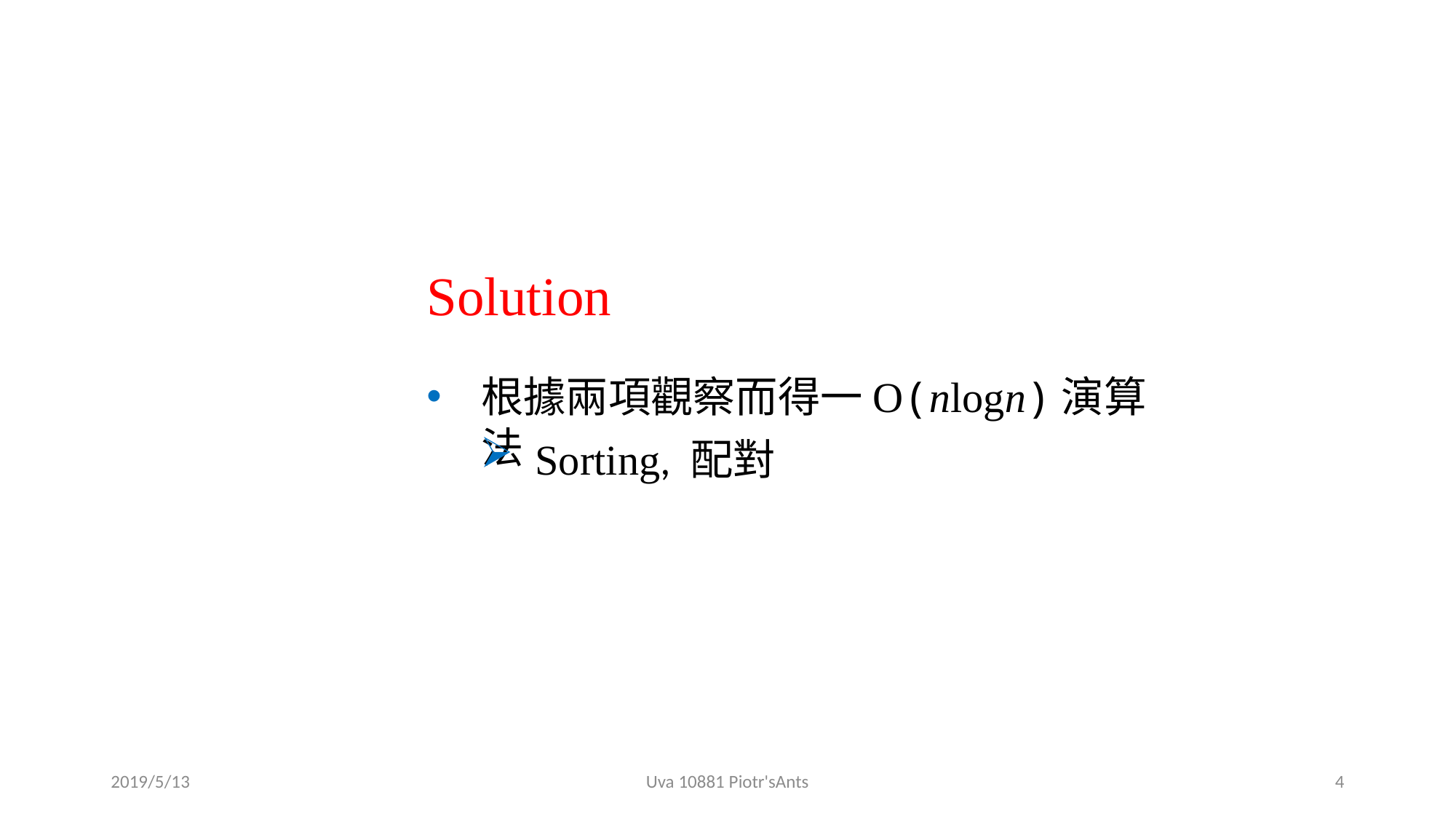

Solution
根據兩項觀察而得一O(nlogn)演算法
Sorting, 配對
2019/5/13
Uva 10881 Piotr'sAnts
4